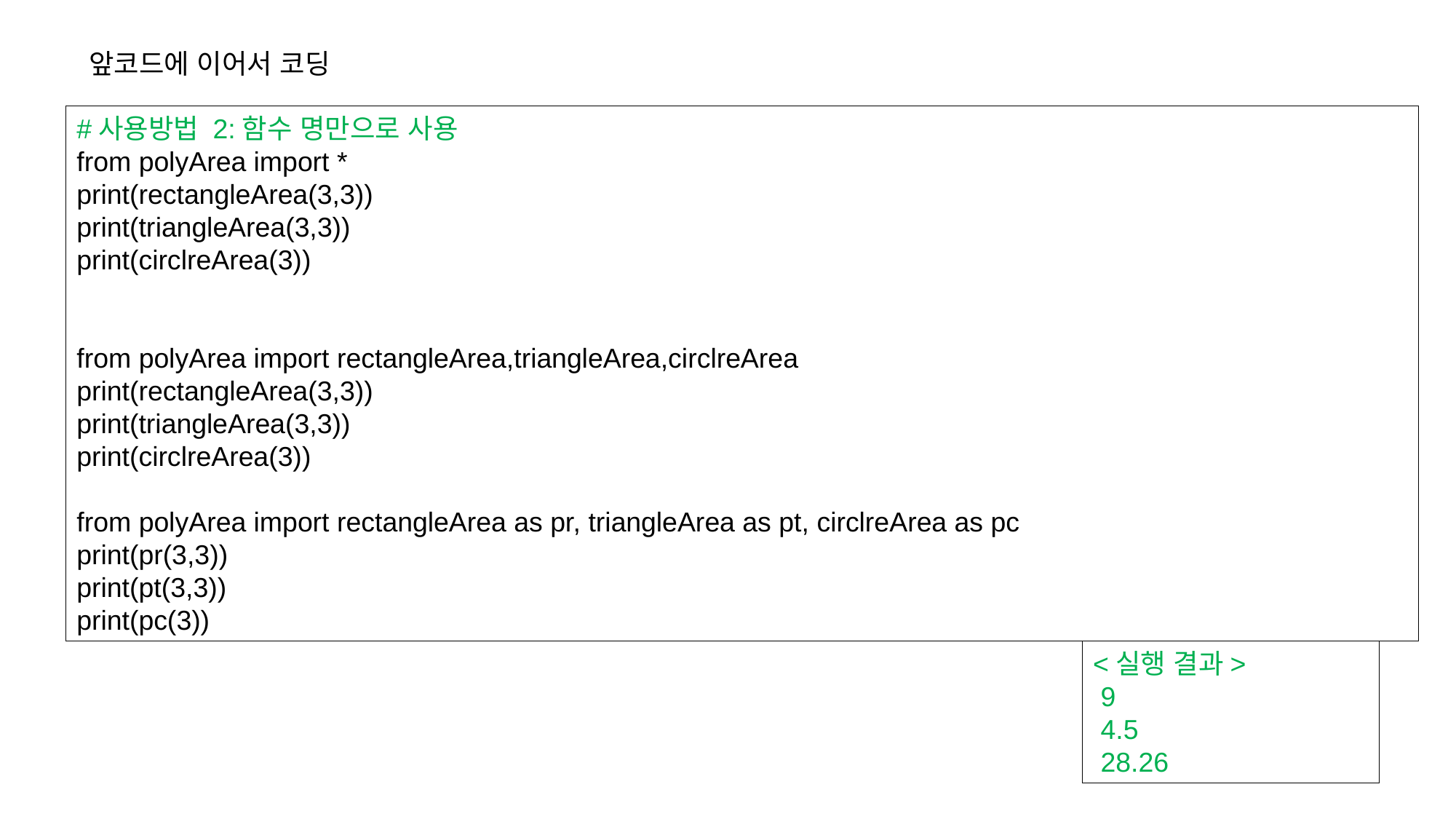

앞코드에 이어서 코딩
#사용방법 2:함수 명만으로 사용
from polyArea import *
print(rectangleArea(3,3))
print(triangleArea(3,3))
print(circlreArea(3))

from polyArea import rectangleArea,triangleArea,circlreArea
print(rectangleArea(3,3))
print(triangleArea(3,3))
print(circlreArea(3))

from polyArea import rectangleArea as pr, triangleArea as pt, circlreArea as pc
print(pr(3,3))
print(pt(3,3))
print(pc(3))
<실행 결과>
 9
 4.5
 28.26